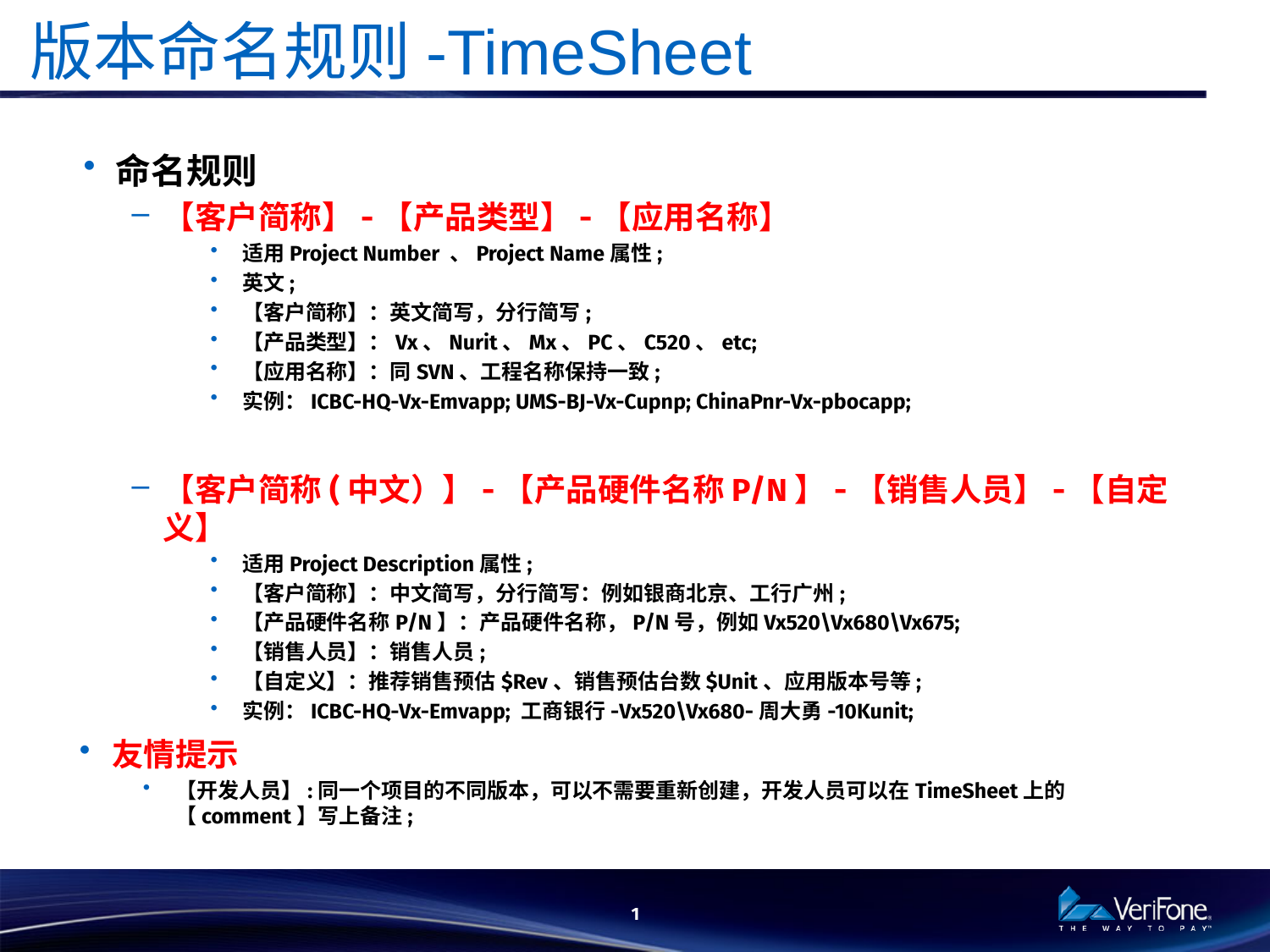

# 版本命名规则-TimeSheet
命名规则
【客户简称】-【产品类型】-【应用名称】
适用Project Number 、Project Name属性;
英文;
【客户简称】：英文简写，分行简写;
【产品类型】：Vx、Nurit、Mx、PC、C520、etc;
【应用名称】：同SVN、工程名称保持一致;
实例：ICBC-HQ-Vx-Emvapp; UMS-BJ-Vx-Cupnp; ChinaPnr-Vx-pbocapp;

【客户简称(中文）】-【产品硬件名称P/N】-【销售人员】-【自定义】
适用Project Description属性;
【客户简称】：中文简写，分行简写：例如银商北京、工行广州;
【产品硬件名称P/N】：产品硬件名称，P/N号，例如Vx520\Vx680\Vx675;
【销售人员】：销售人员;
【自定义】：推荐销售预估$Rev、销售预估台数$Unit、应用版本号等;
实例：ICBC-HQ-Vx-Emvapp; 工商银行-Vx520\Vx680-周大勇-10Kunit;
友情提示
【开发人员】:同一个项目的不同版本，可以不需要重新创建，开发人员可以在TimeSheet上的【comment】写上备注;
1